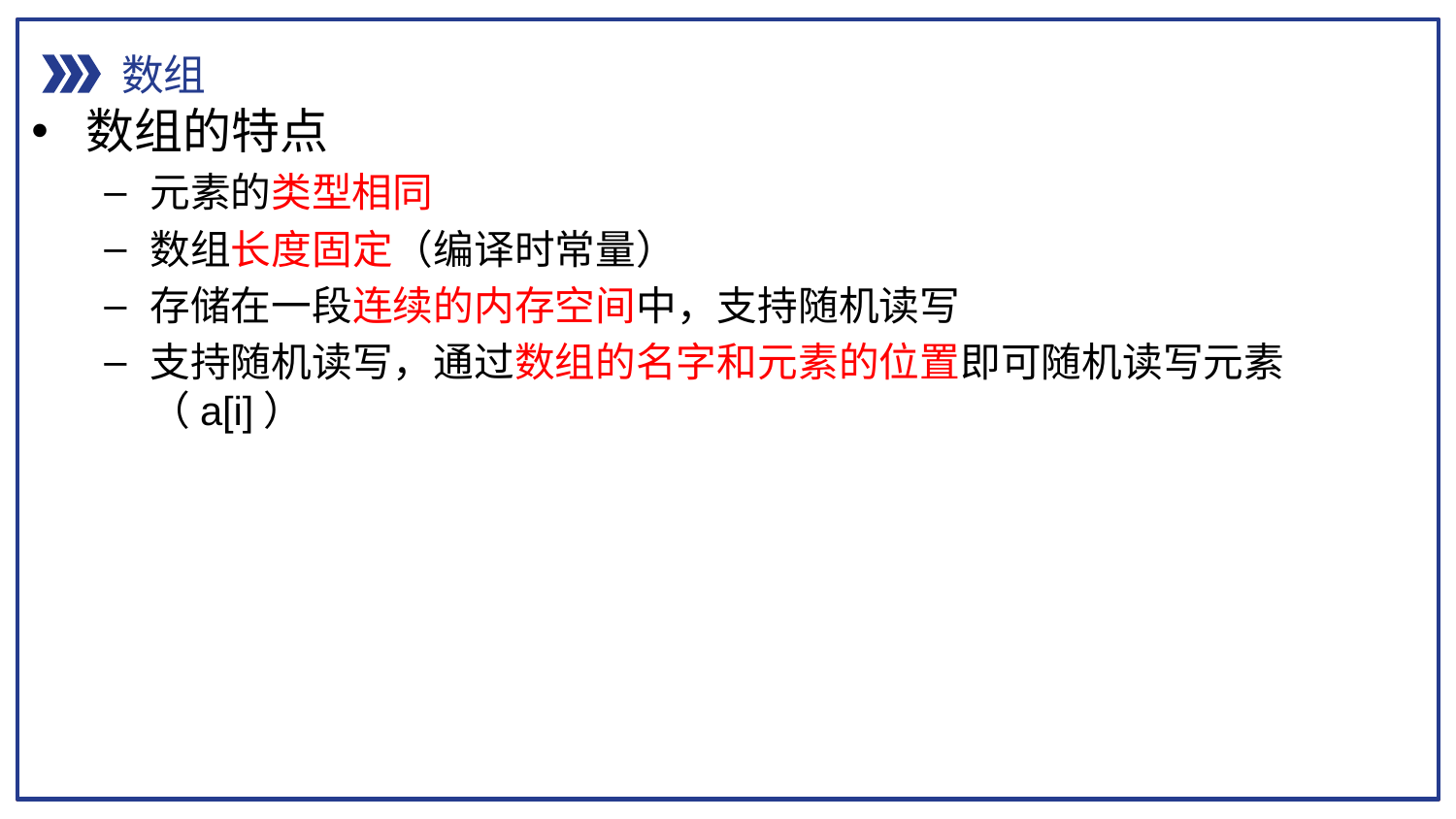

数组

数组的特点
元素的类型相同
数组长度固定（编译时常量）
存储在一段连续的内存空间中，支持随机读写
支持随机读写，通过数组的名字和元素的位置即可随机读写元素（a[i]）